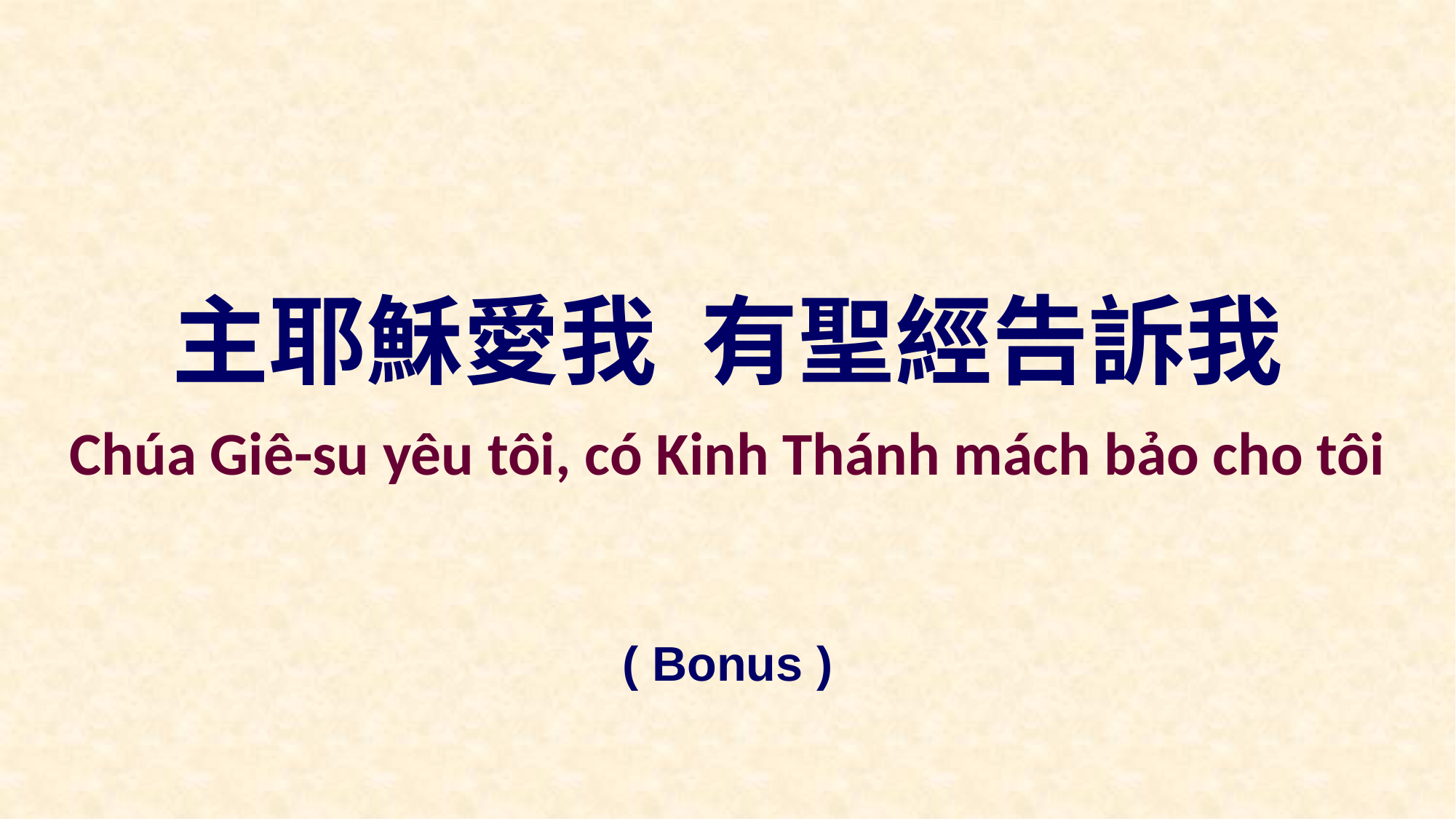

主耶穌愛我  有聖經告訴我
Chúa Giê-su yêu tôi, có Kinh Thánh mách bảo cho tôi
( Bonus )